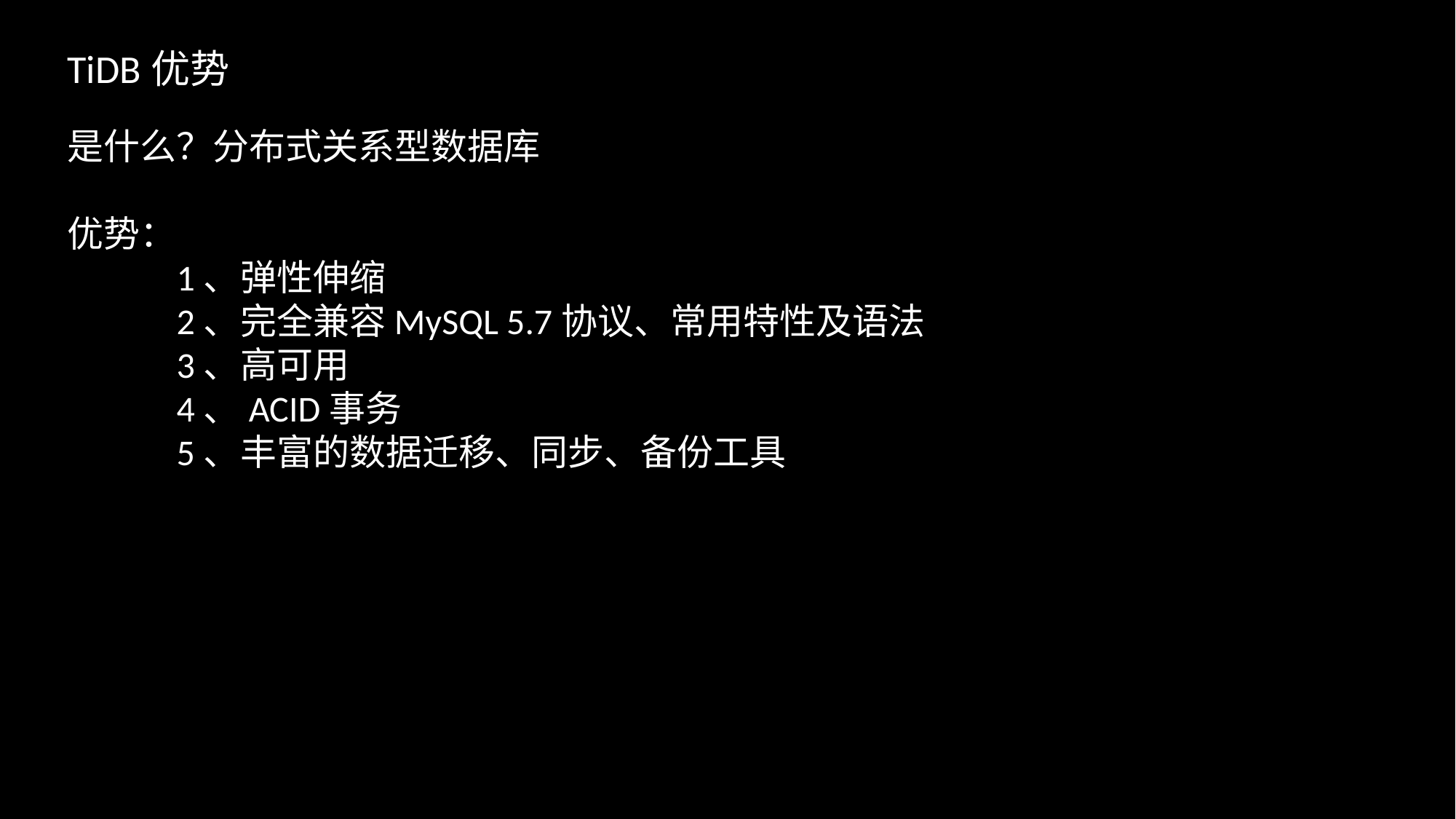

TiDB优势
是什么？分布式关系型数据库

优势：
	1、弹性伸缩
	2、完全兼容MySQL 5.7协议、常用特性及语法
	3、高可用
	4、ACID事务
	5、丰富的数据迁移、同步、备份工具